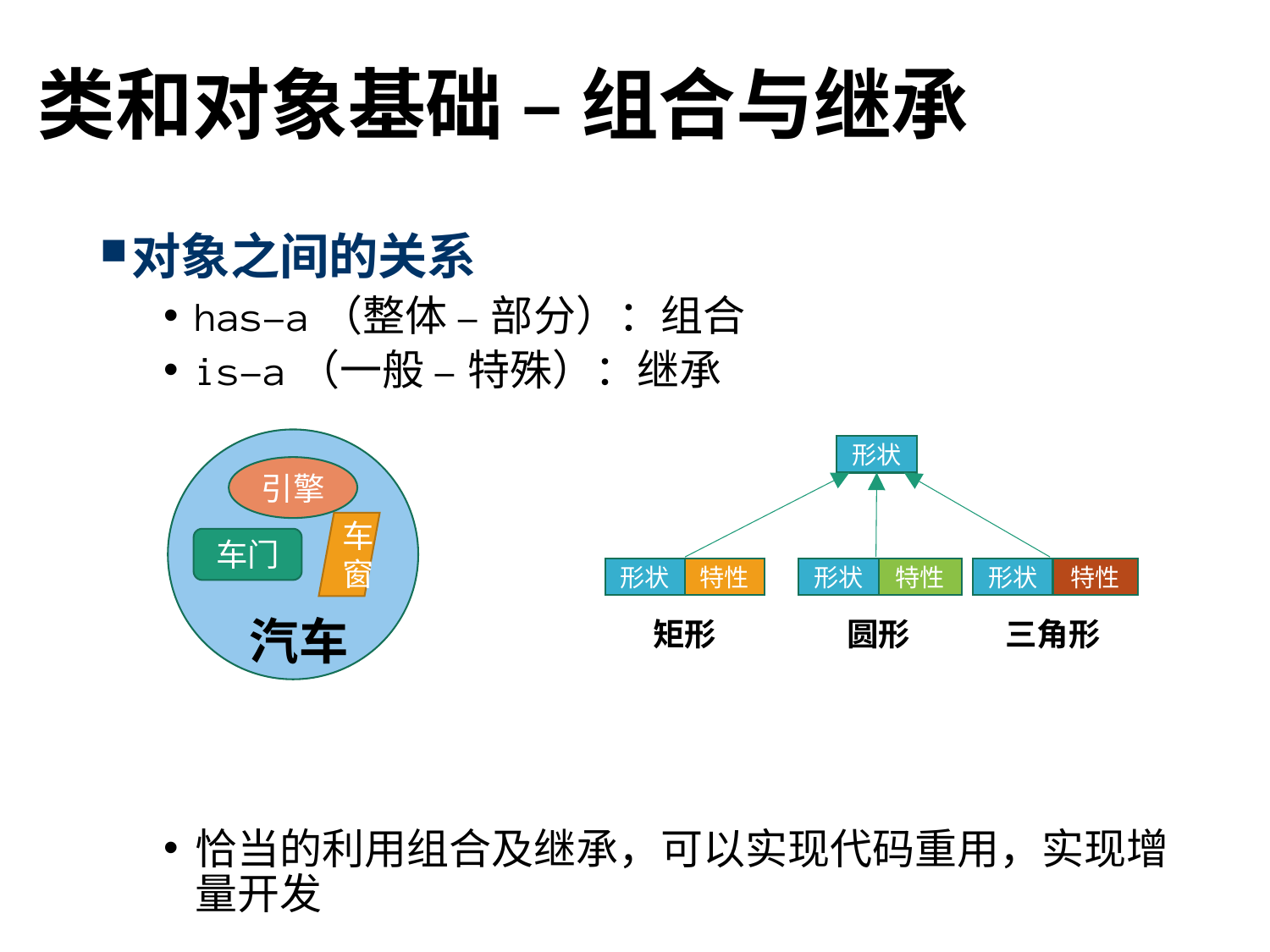

# 类和对象基础 – 组合与继承
对象之间的关系
has-a（整体-部分）：组合
is-a（一般-特殊）：继承

恰当的利用组合及继承，可以实现代码重用，实现增量开发

引擎
车窗
车门
汽车
形状
形状
特性
形状
特性
形状
特性
矩形
圆形
三角形